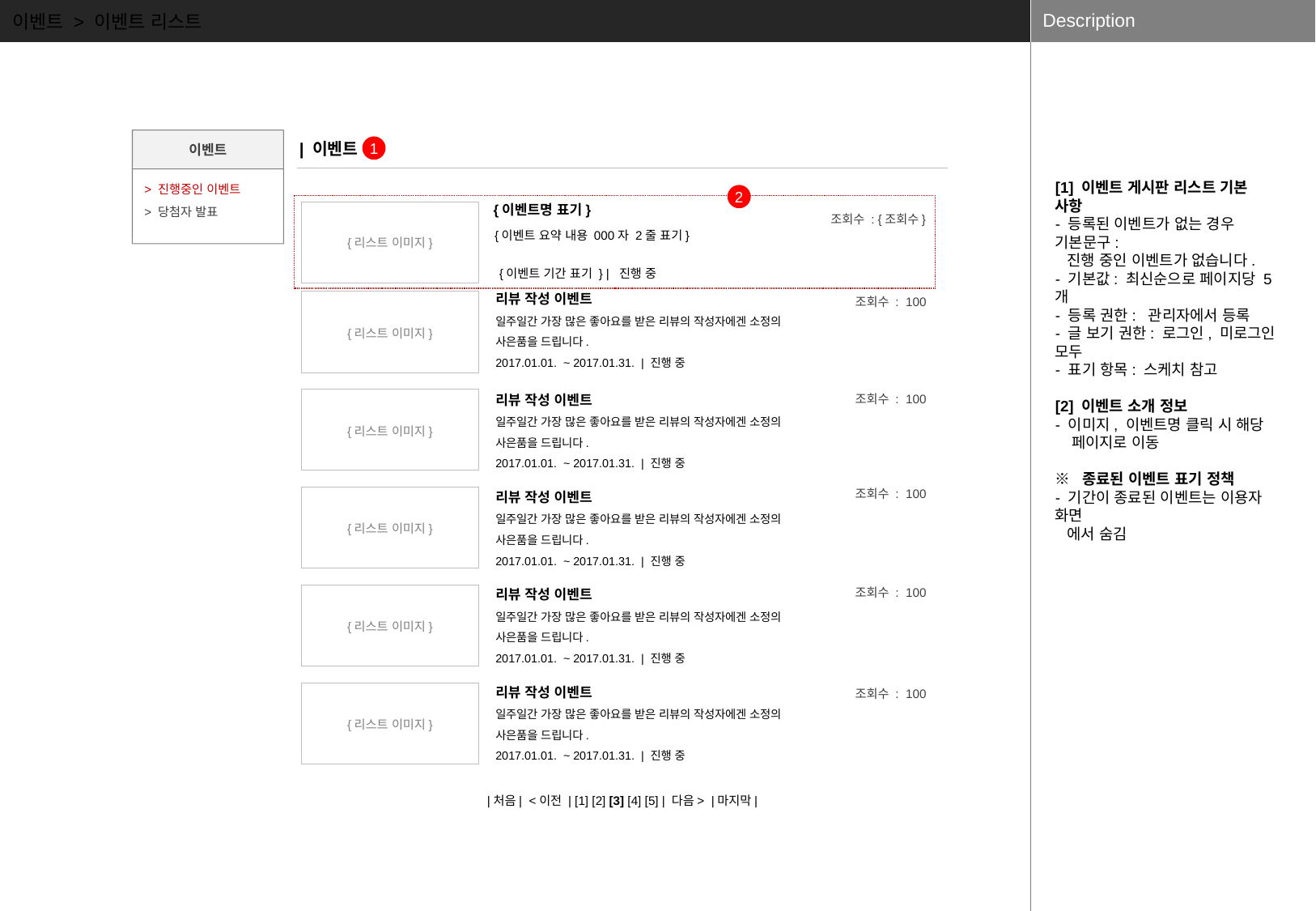

이벤트 > 이벤트 리스트
이벤트
| 이벤트
1

[1] 이벤트 게시판 리스트 기본 사항
- 등록된 이벤트가 없는 경우 기본문구:
  진행 중인 이벤트가 없습니다.
- 기본값: 최신순으로 페이지당 5개
- 등록 권한:  관리자에서 등록
- 글 보기 권한: 로그인, 미로그인 모두
- 표기 항목: 스케치 참고

[2] 이벤트 소개 정보
- 이미지, 이벤트명 클릭 시 해당
   페이지로 이동

※  종료된 이벤트 표기 정책
- 기간이 종료된 이벤트는 이용자 화면
  에서 숨김

> 진행중인 이벤트
> 당첨자 발표
2

{이벤트명 표기}
|  |
| --- |
조회수 : {조회수}
{이벤트 요약 내용 000자 2줄 표기}
{리스트 이미지}
{이벤트 기간 표기 } |  진행 중
리뷰 작성 이벤트
일주일간 가장 많은 좋아요를 받은 리뷰의 작성자에겐 소정의 사은품을 드립니다.
2017.01.01.  ~ 2017.01.31.  | 진행 중
조회수 :  100
|  |
| --- |
{리스트 이미지}
리뷰 작성 이벤트
일주일간 가장 많은 좋아요를 받은 리뷰의 작성자에겐 소정의 사은품을 드립니다.
2017.01.01.  ~ 2017.01.31.  | 진행 중
조회수 :  100
|  |
| --- |
{리스트 이미지}
조회수 :  100
리뷰 작성 이벤트
일주일간 가장 많은 좋아요를 받은 리뷰의 작성자에겐 소정의 사은품을 드립니다.
2017.01.01.  ~ 2017.01.31.  | 진행 중
|  |
| --- |
{리스트 이미지}
조회수 :  100
리뷰 작성 이벤트
일주일간 가장 많은 좋아요를 받은 리뷰의 작성자에겐 소정의 사은품을 드립니다.
2017.01.01.  ~ 2017.01.31.  | 진행 중
|  |
| --- |
{리스트 이미지}
리뷰 작성 이벤트
일주일간 가장 많은 좋아요를 받은 리뷰의 작성자에겐 소정의 사은품을 드립니다.
2017.01.01.  ~ 2017.01.31.  | 진행 중
조회수 :  100
|  |
| --- |
{리스트 이미지}
|처음|  <이전 | [1] [2] [3] [4] [5] | 다음>  |마지막|